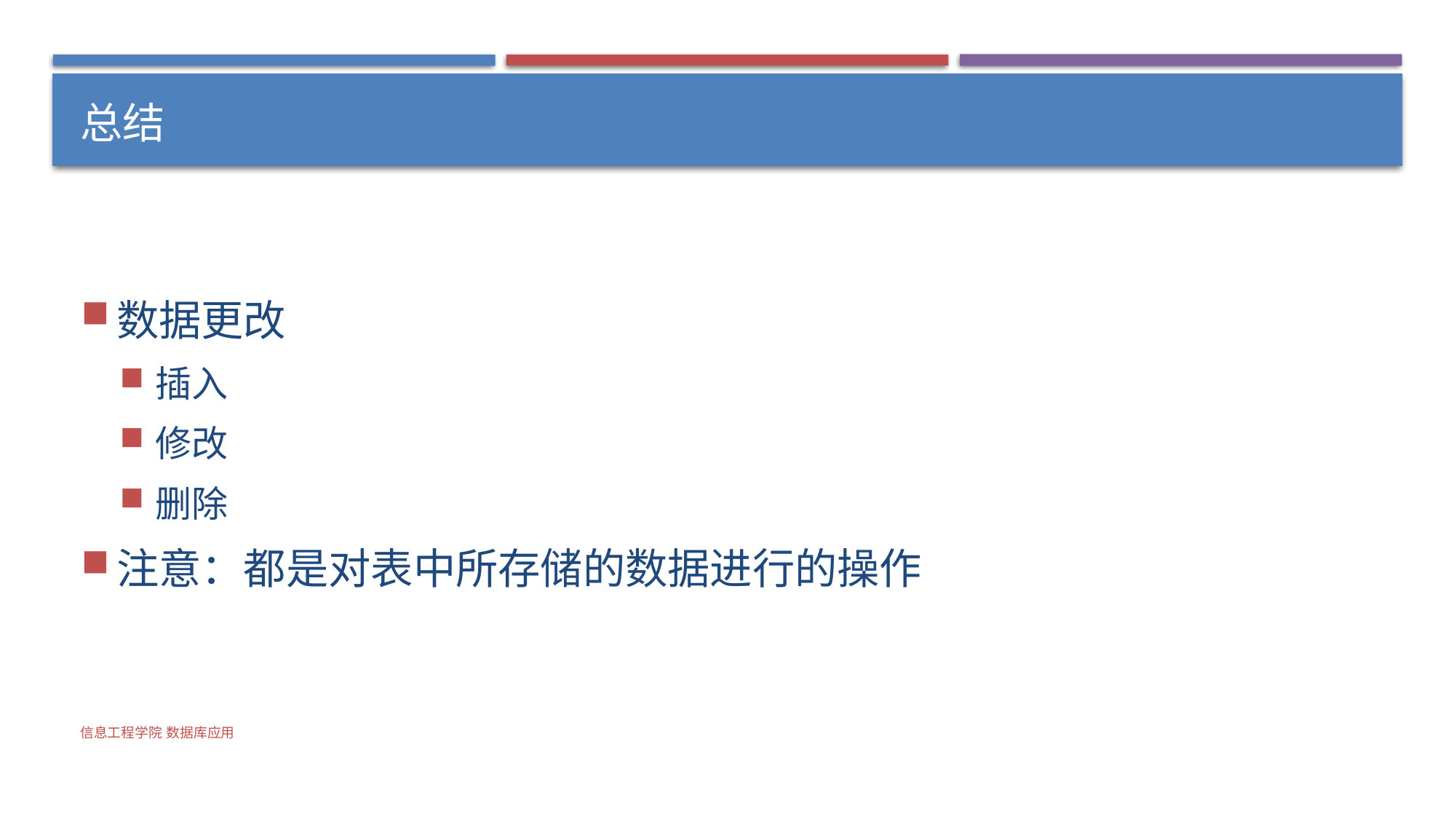

# 总结
数据更改
插入
修改
删除
注意：都是对表中所存储的数据进行的操作
信息工程学院 数据库应用
28